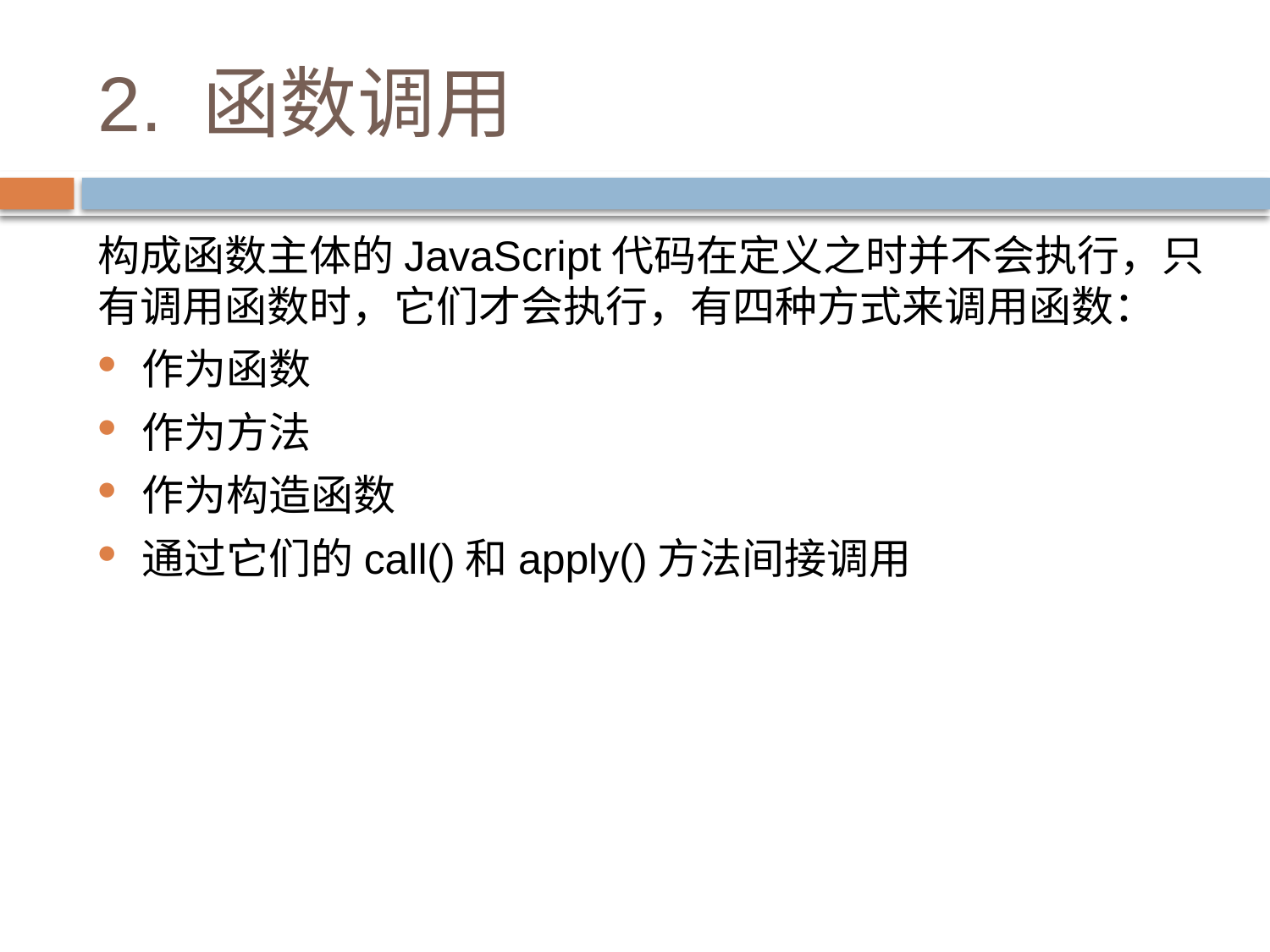

# 2. 函数调用
构成函数主体的JavaScript代码在定义之时并不会执行，只有调用函数时，它们才会执行，有四种方式来调用函数：
作为函数
作为方法
作为构造函数
通过它们的call()和apply()方法间接调用